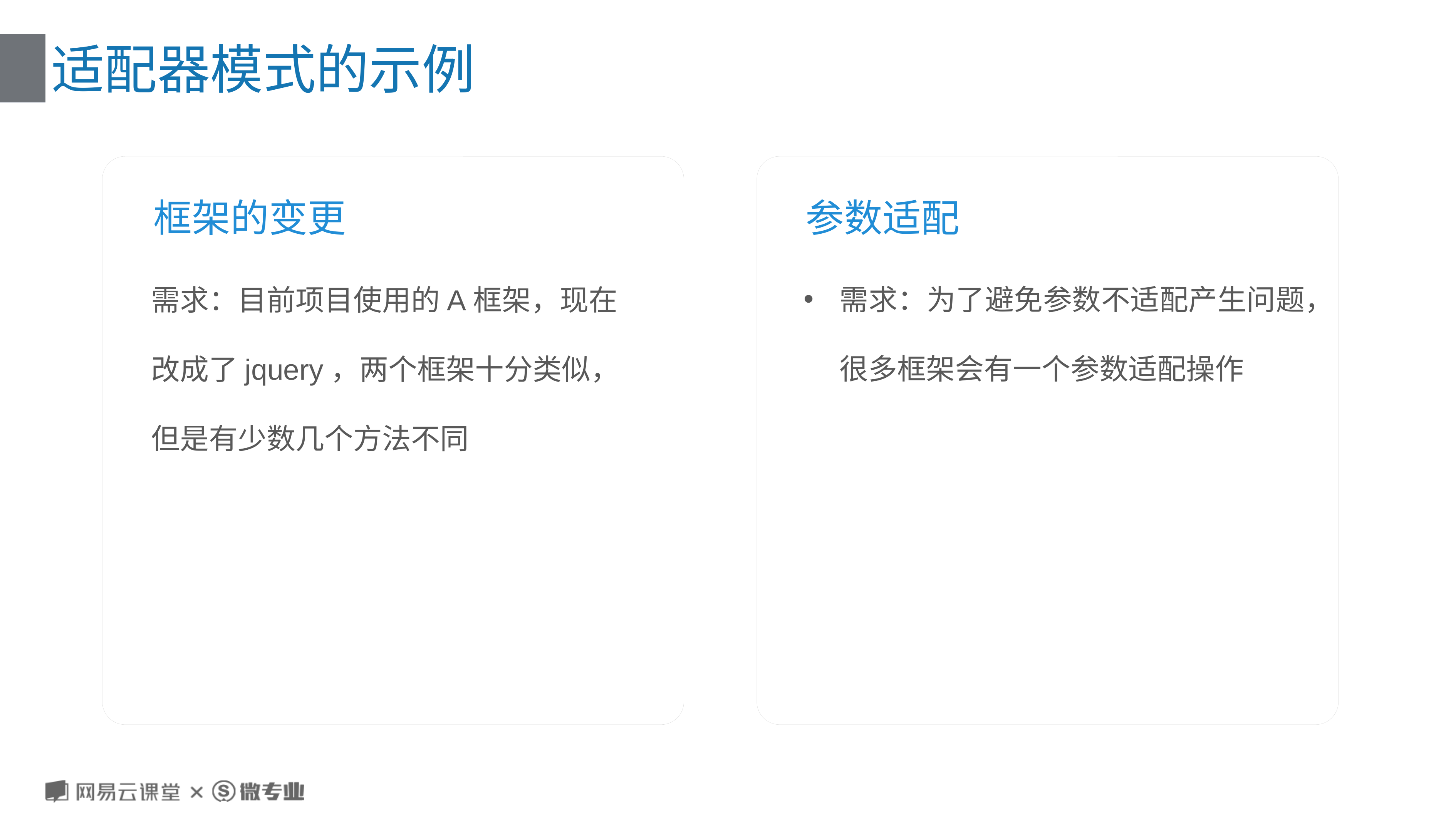

# 适配器模式的示例

框架的变更
参数适配
需求：为了避免参数不适配产生问题，很多框架会有一个参数适配操作
需求：目前项目使用的A框架，现在改成了jquery，两个框架十分类似，但是有少数几个方法不同